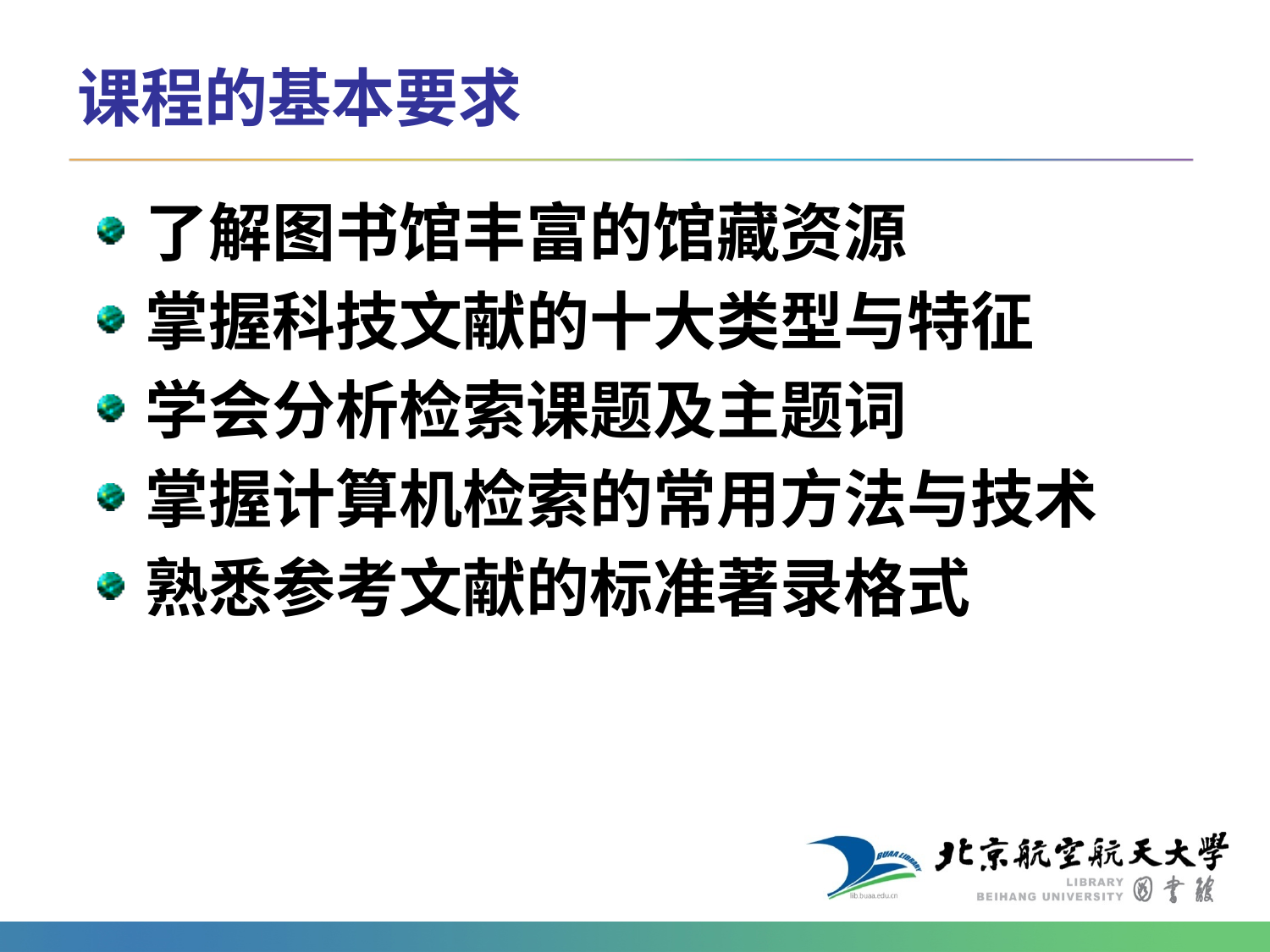

# 课程的基本要求
了解图书馆丰富的馆藏资源
掌握科技文献的十大类型与特征
学会分析检索课题及主题词
掌握计算机检索的常用方法与技术
熟悉参考文献的标准著录格式